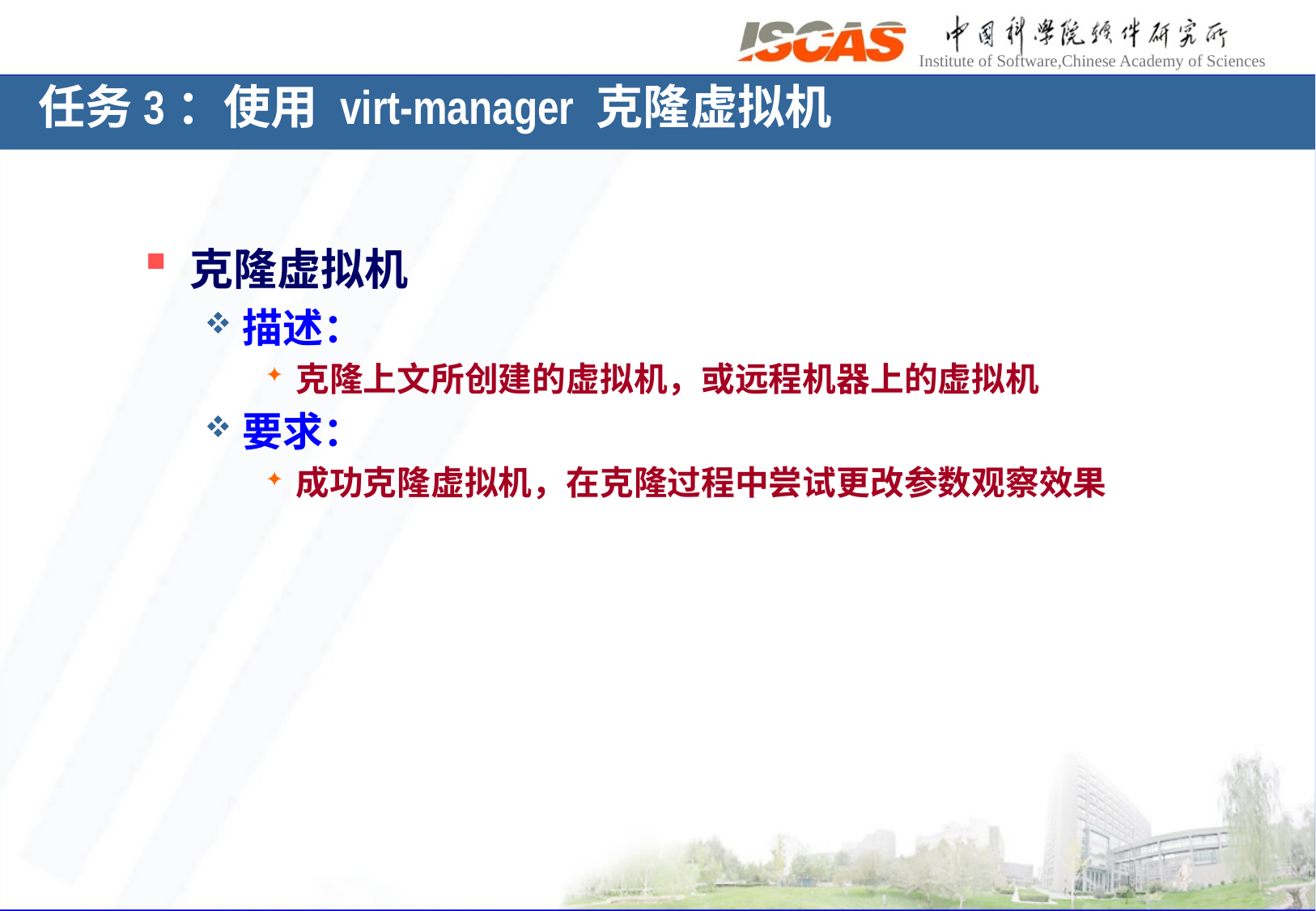

任务3：使用 virt-manager 克隆虚拟机
克隆虚拟机
描述：
克隆上文所创建的虚拟机，或远程机器上的虚拟机
要求：
成功克隆虚拟机，在克隆过程中尝试更改参数观察效果